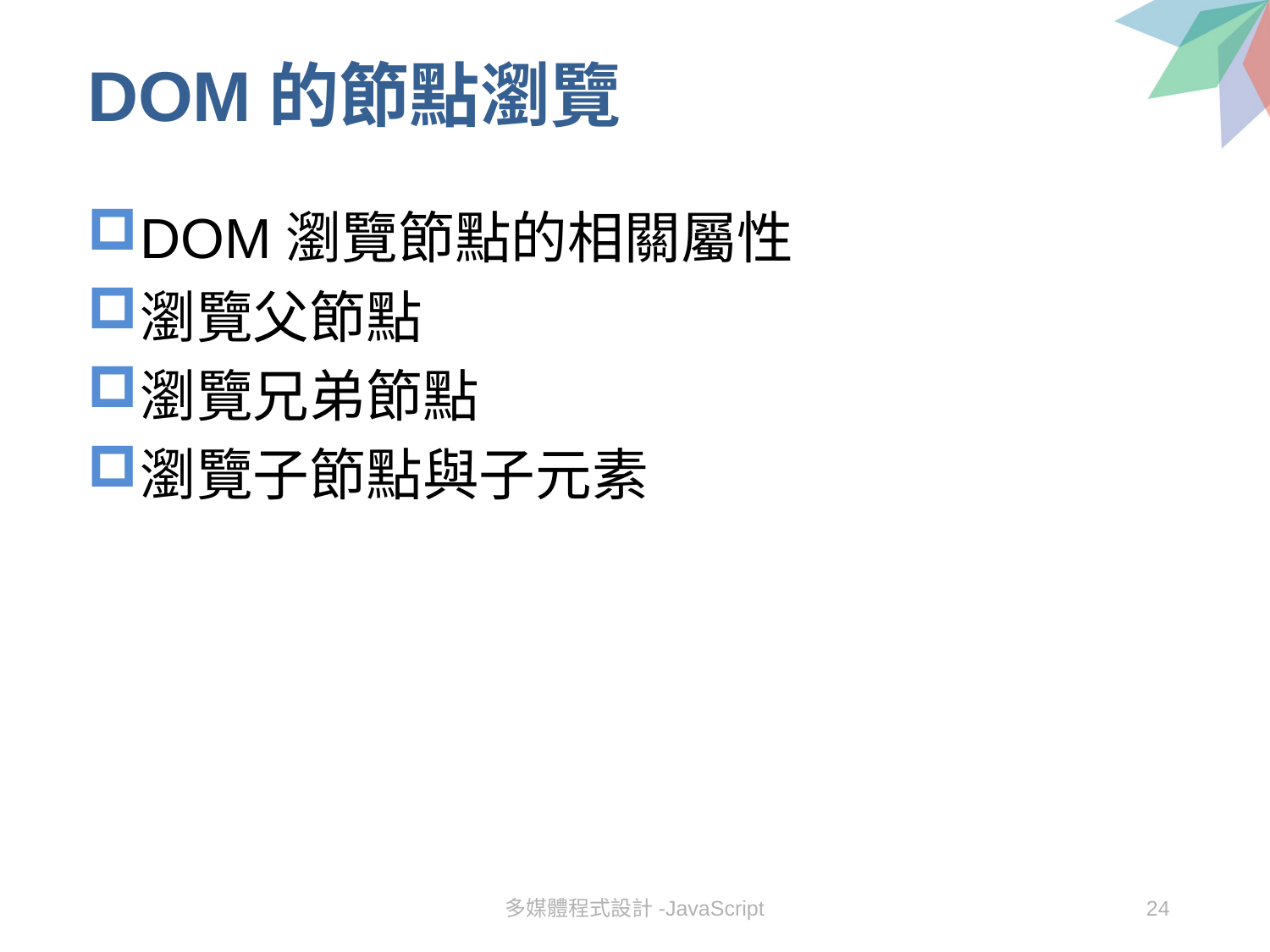

# DOM的節點瀏覽
DOM瀏覽節點的相關屬性
瀏覽父節點
瀏覽兄弟節點
瀏覽子節點與子元素
多媒體程式設計-JavaScript
24